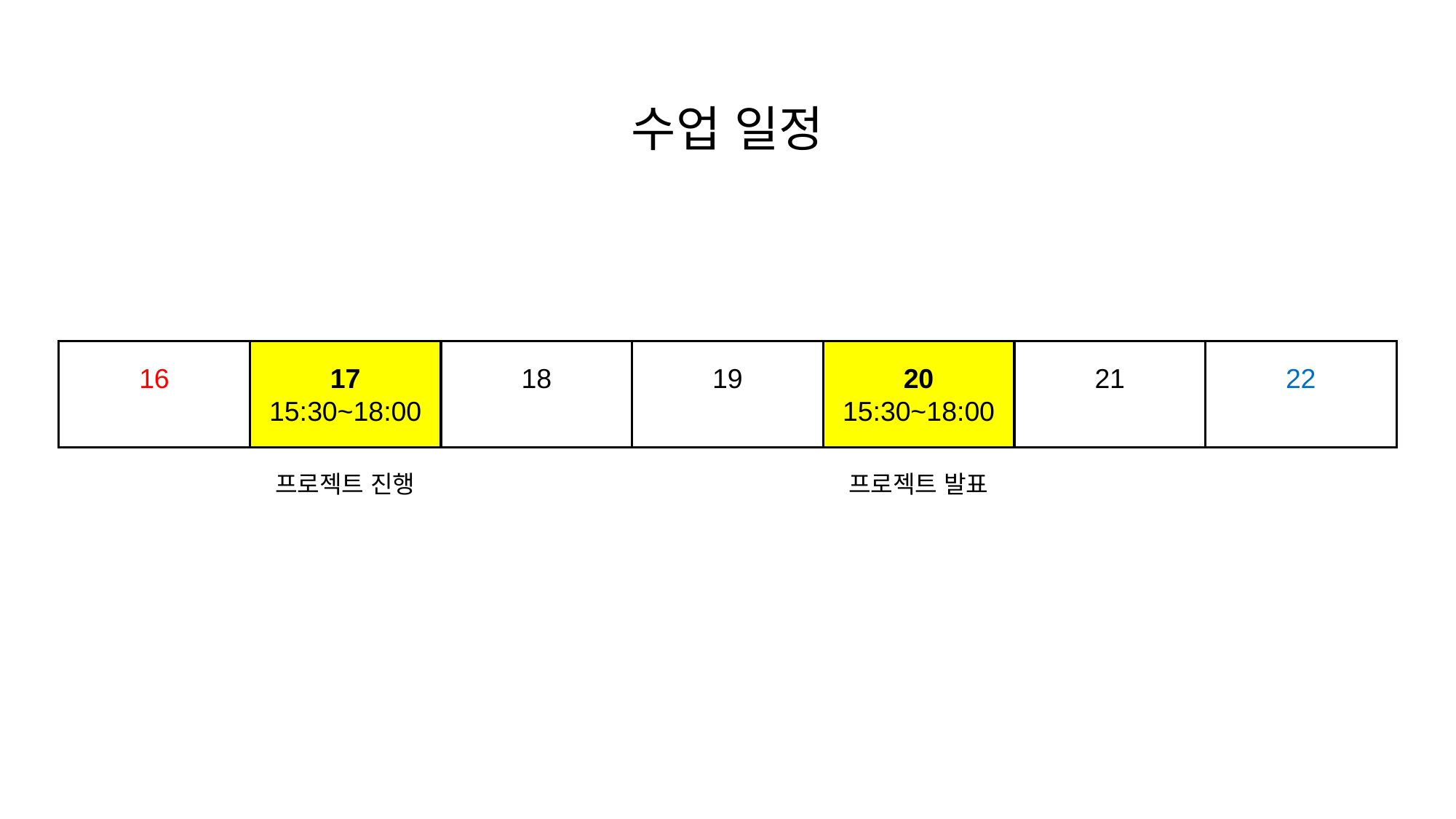

수업 일정
22

21

20
15:30~18:00
16

17
15:30~18:00
18

19

15

14

13
15:30~17:00
9

10
15:30~17:00
11
16:30~18:00
12

25

24

23
15:30~17:00
19

20

21
16:30~18:00
22

프로젝트 발표
프로젝트 진행